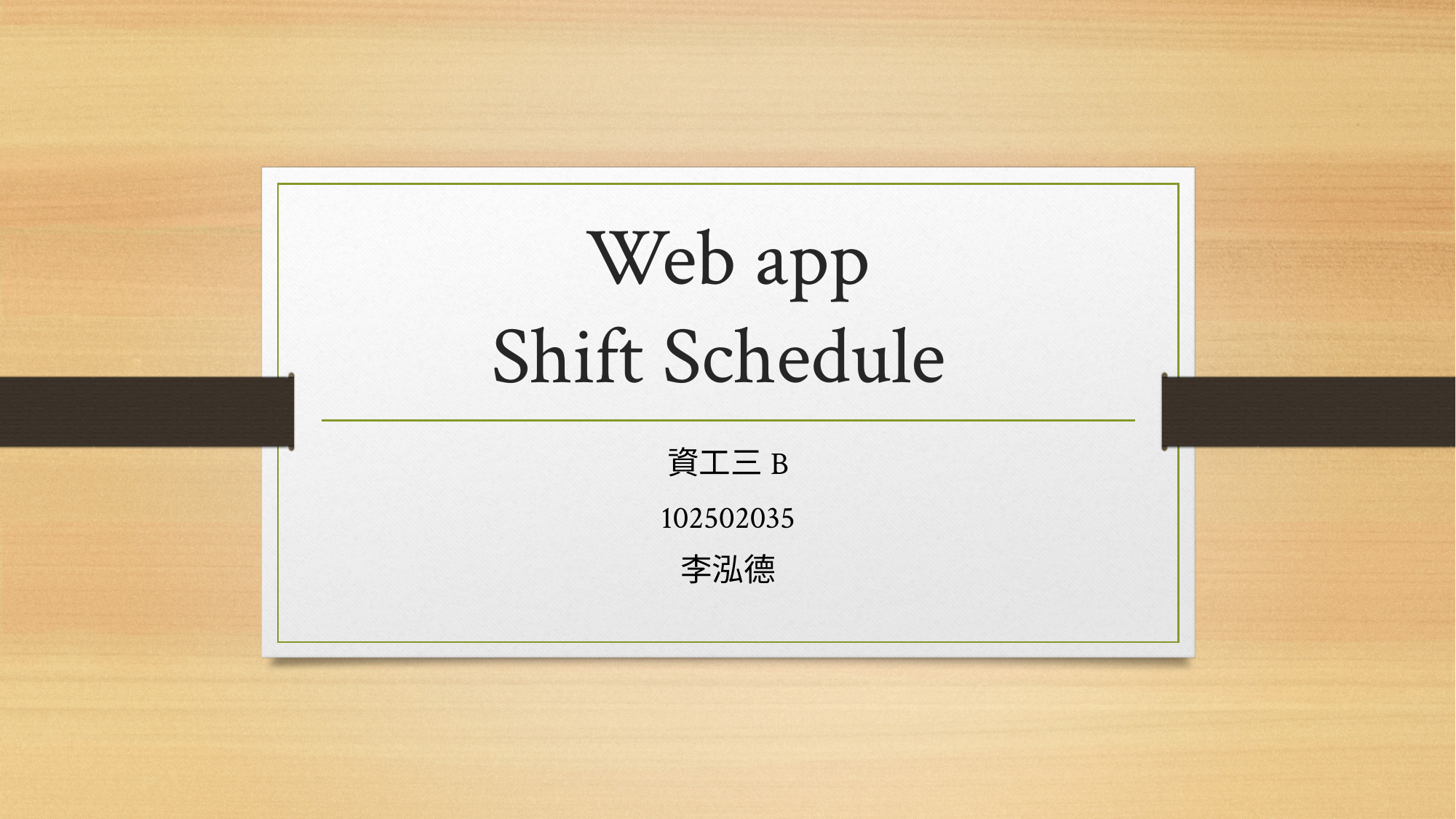

# Web app Shift Schedule
資工三B
102502035
李泓德